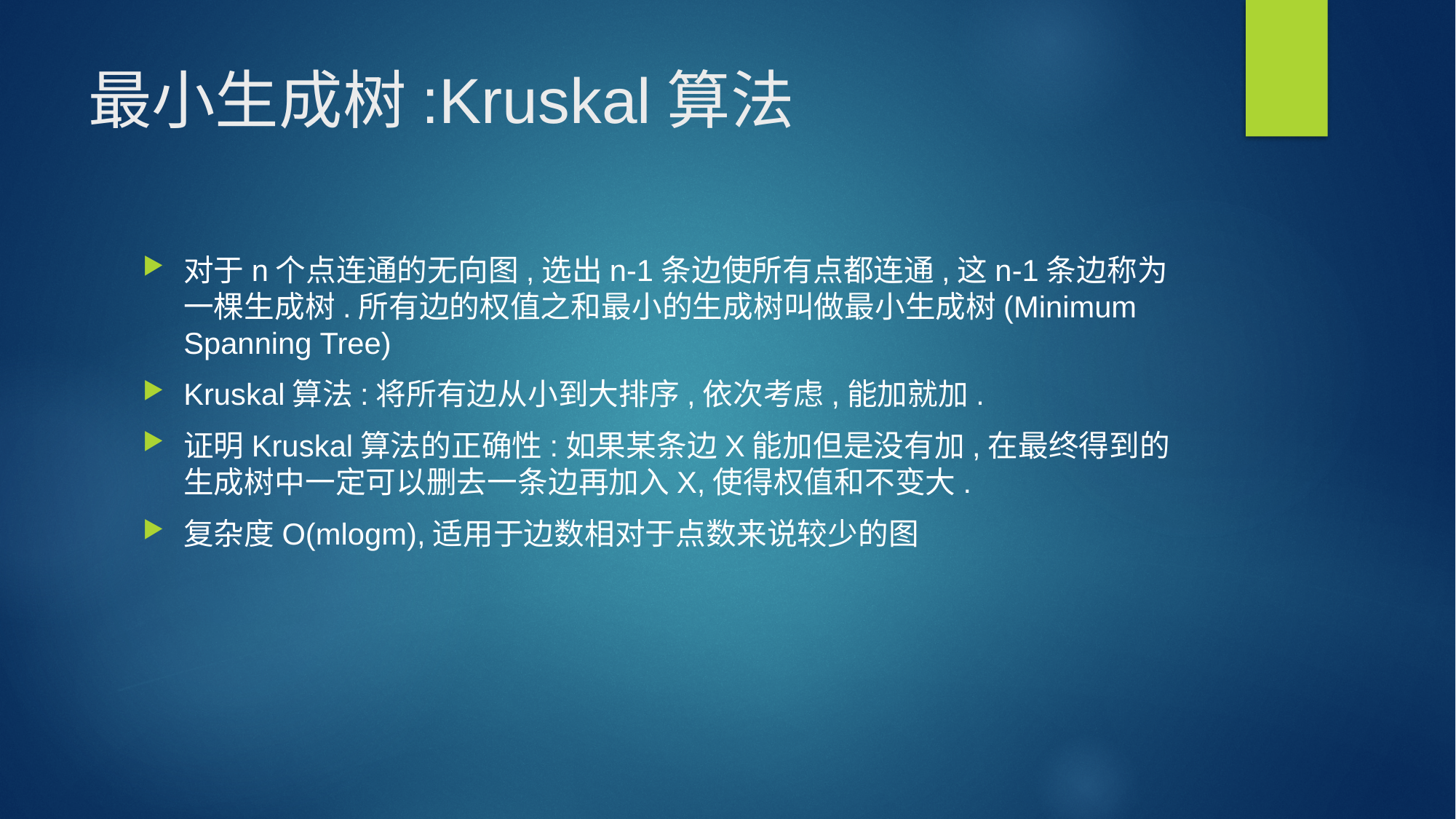

# 最小生成树:Kruskal算法
对于n个点连通的无向图,选出n-1条边使所有点都连通,这n-1条边称为一棵生成树.所有边的权值之和最小的生成树叫做最小生成树(Minimum Spanning Tree)
Kruskal算法:将所有边从小到大排序,依次考虑,能加就加.
证明Kruskal算法的正确性:如果某条边X能加但是没有加,在最终得到的生成树中一定可以删去一条边再加入X,使得权值和不变大.
复杂度O(mlogm),适用于边数相对于点数来说较少的图